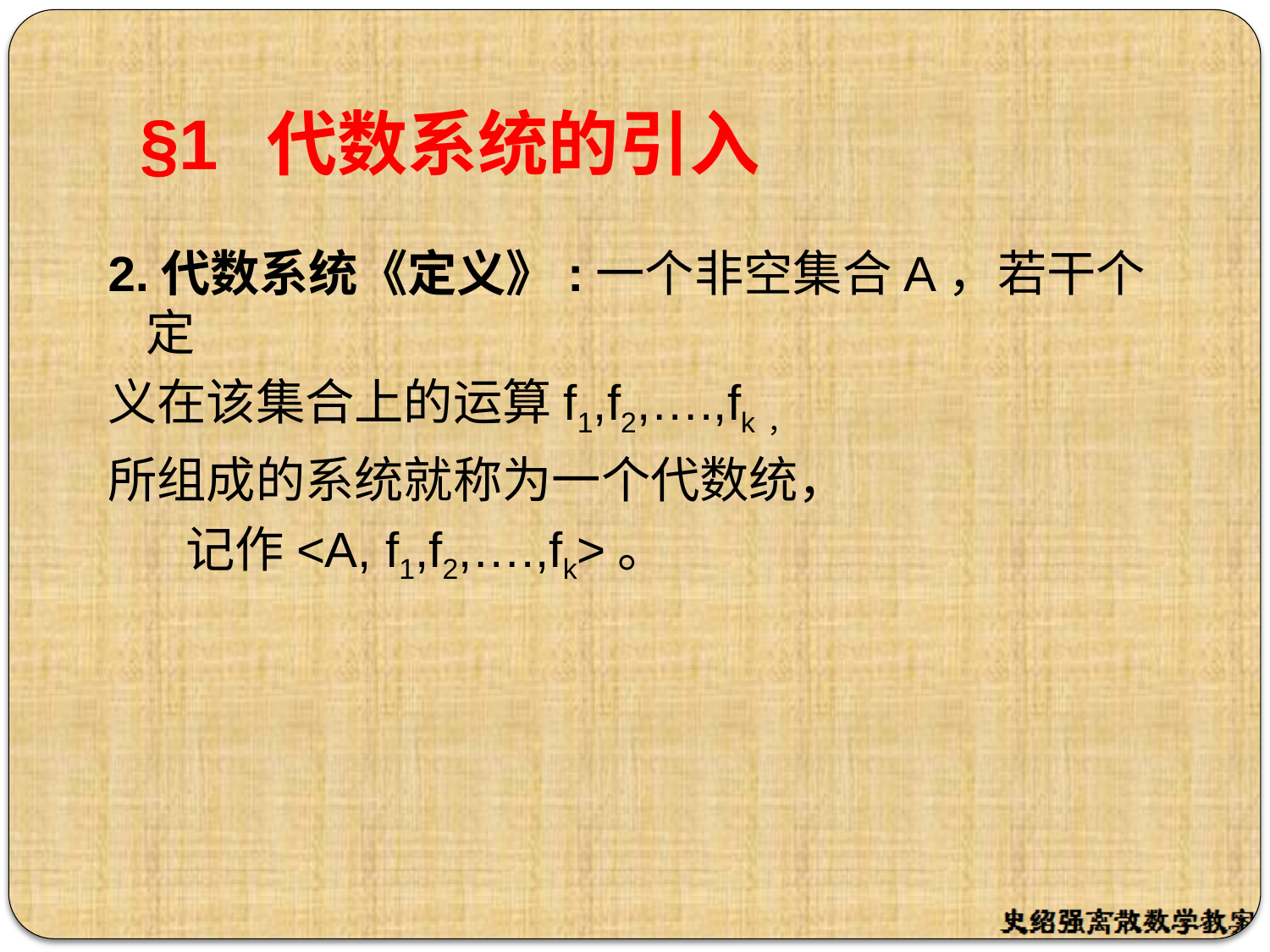

# §1	代数系统的引入
2.代数系统《定义》:一个非空集合A，若干个定
义在该集合上的运算f1,f2,….,fk，
所组成的系统就称为一个代数统，
      记作<A, f1,f2,….,fk>。